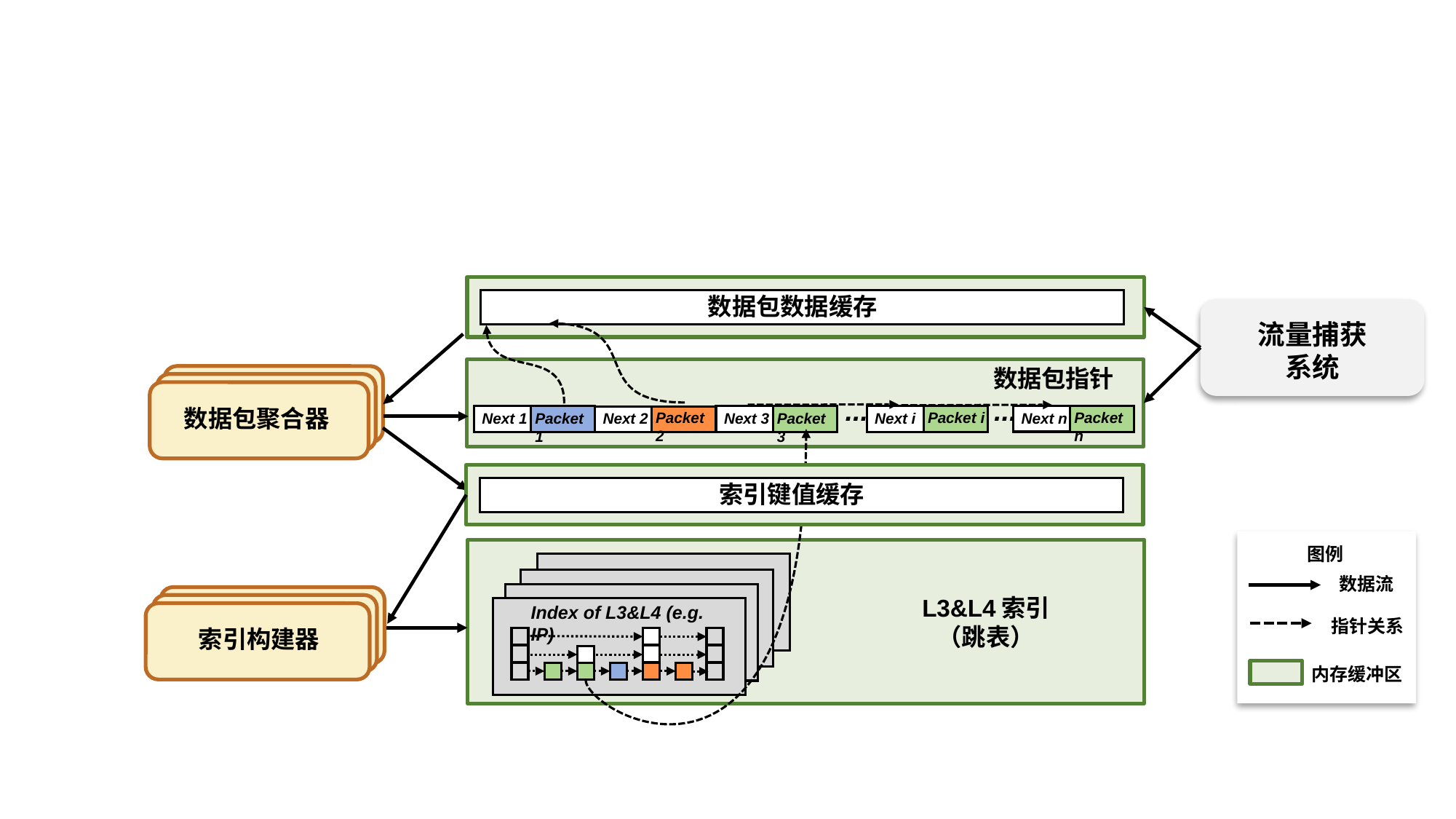

数据包数据缓存

流量捕获系统
数据包指针

...
...
Packet 2

Next 2

Packet n

Next n

Packet i

Next i

Packet 3

Next 3

Next 1

Packet 1

数据包聚合器

索引键值缓存

数据流
指针关系
内存缓冲区

图例

L3&L4索引
（跳表）

Index of L3&L4 (e.g. IP)

索引构建器